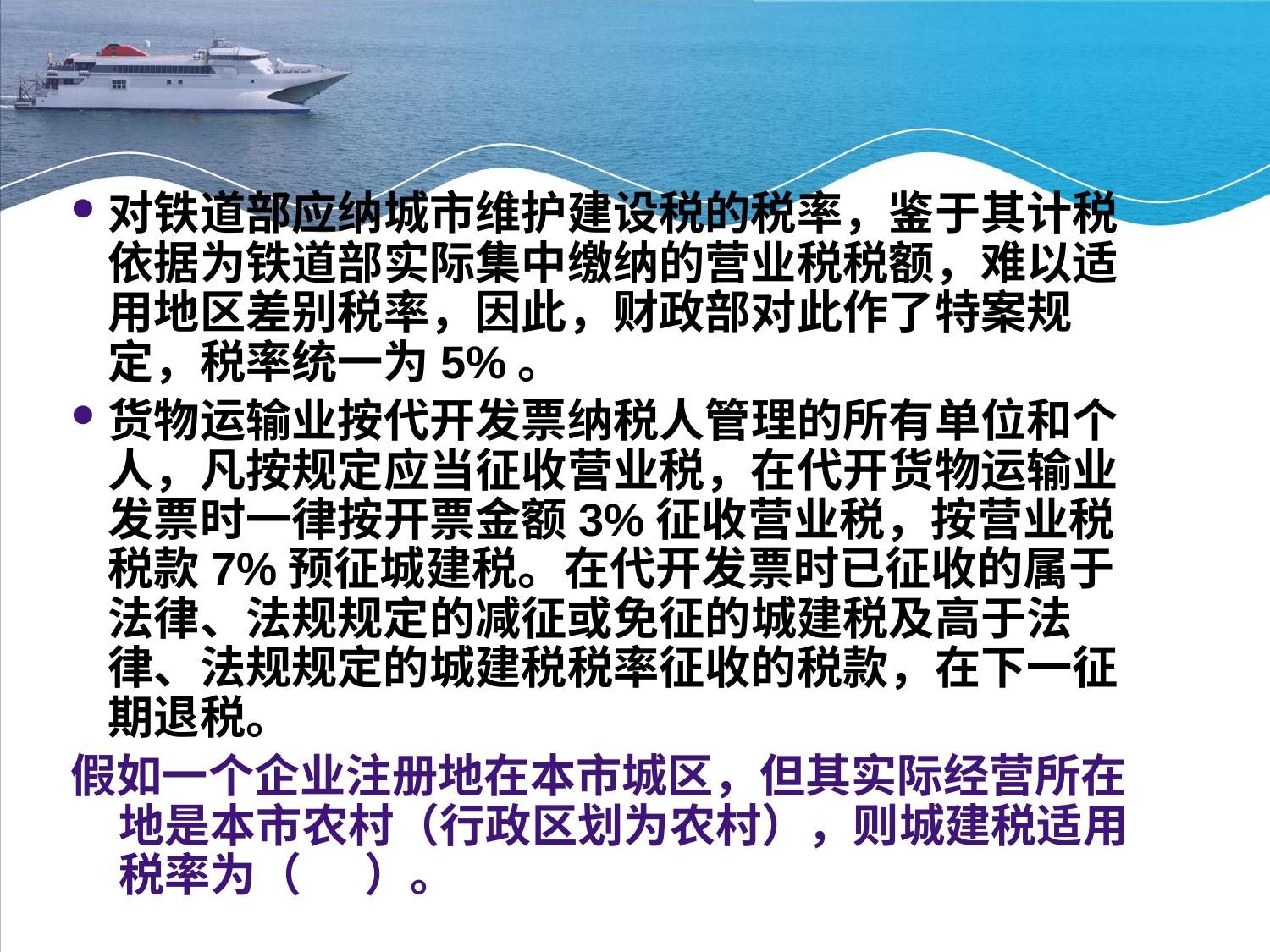

对铁道部应纳城市维护建设税的税率，鉴于其计税依据为铁道部实际集中缴纳的营业税税额，难以适用地区差别税率，因此，财政部对此作了特案规定，税率统一为5%。
货物运输业按代开发票纳税人管理的所有单位和个人，凡按规定应当征收营业税，在代开货物运输业发票时一律按开票金额3%征收营业税，按营业税税款7%预征城建税。在代开发票时已征收的属于法律、法规规定的减征或免征的城建税及高于法律、法规规定的城建税税率征收的税款，在下一征期退税。
假如一个企业注册地在本市城区，但其实际经营所在地是本市农村（行政区划为农村），则城建税适用税率为（      ）。